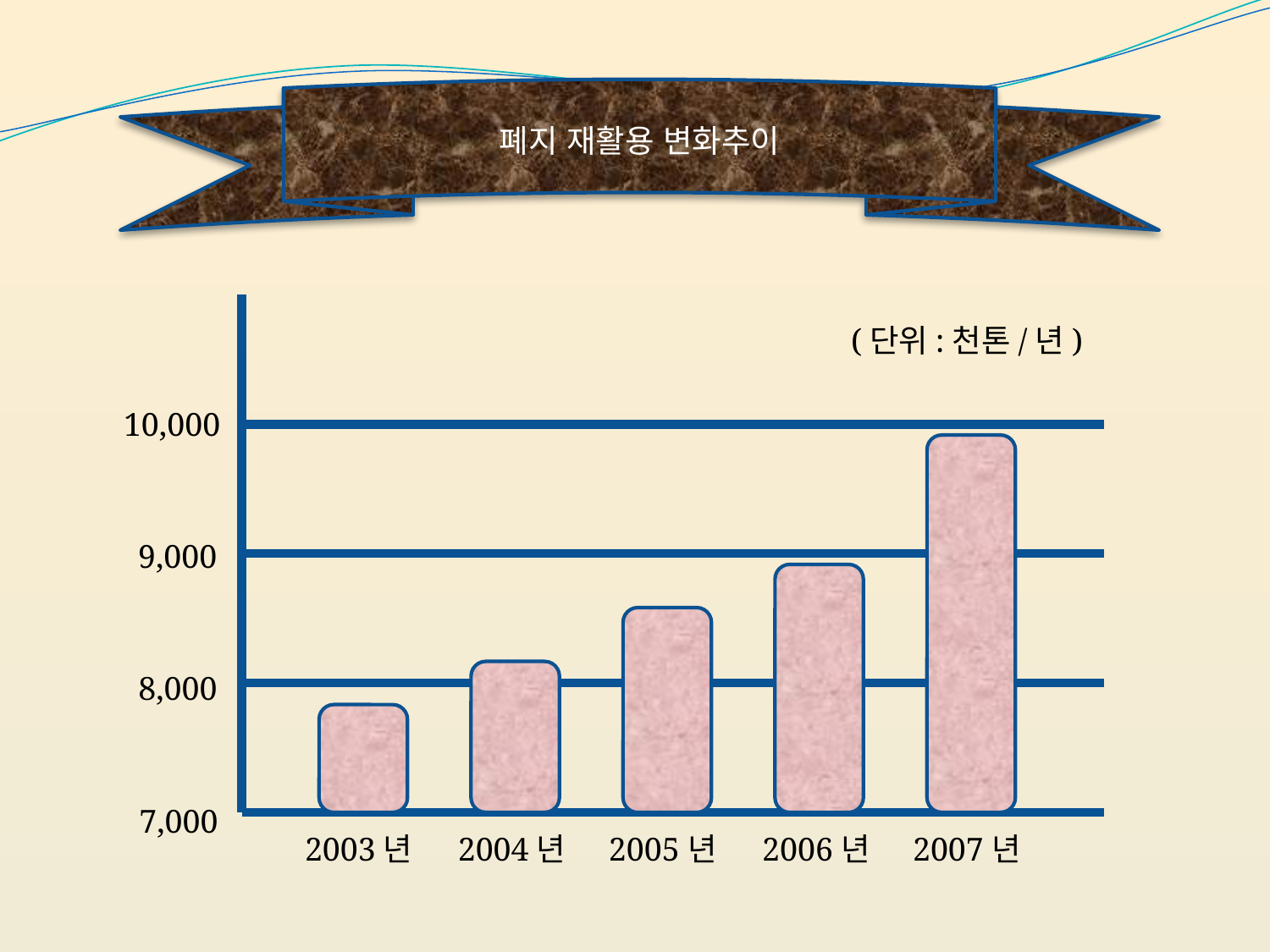

폐지 재활용 변화추이
(단위:천톤/년)
10,000

9,000

8,000

7,000
2003년
2004년
2005년
2006년
2007년
4